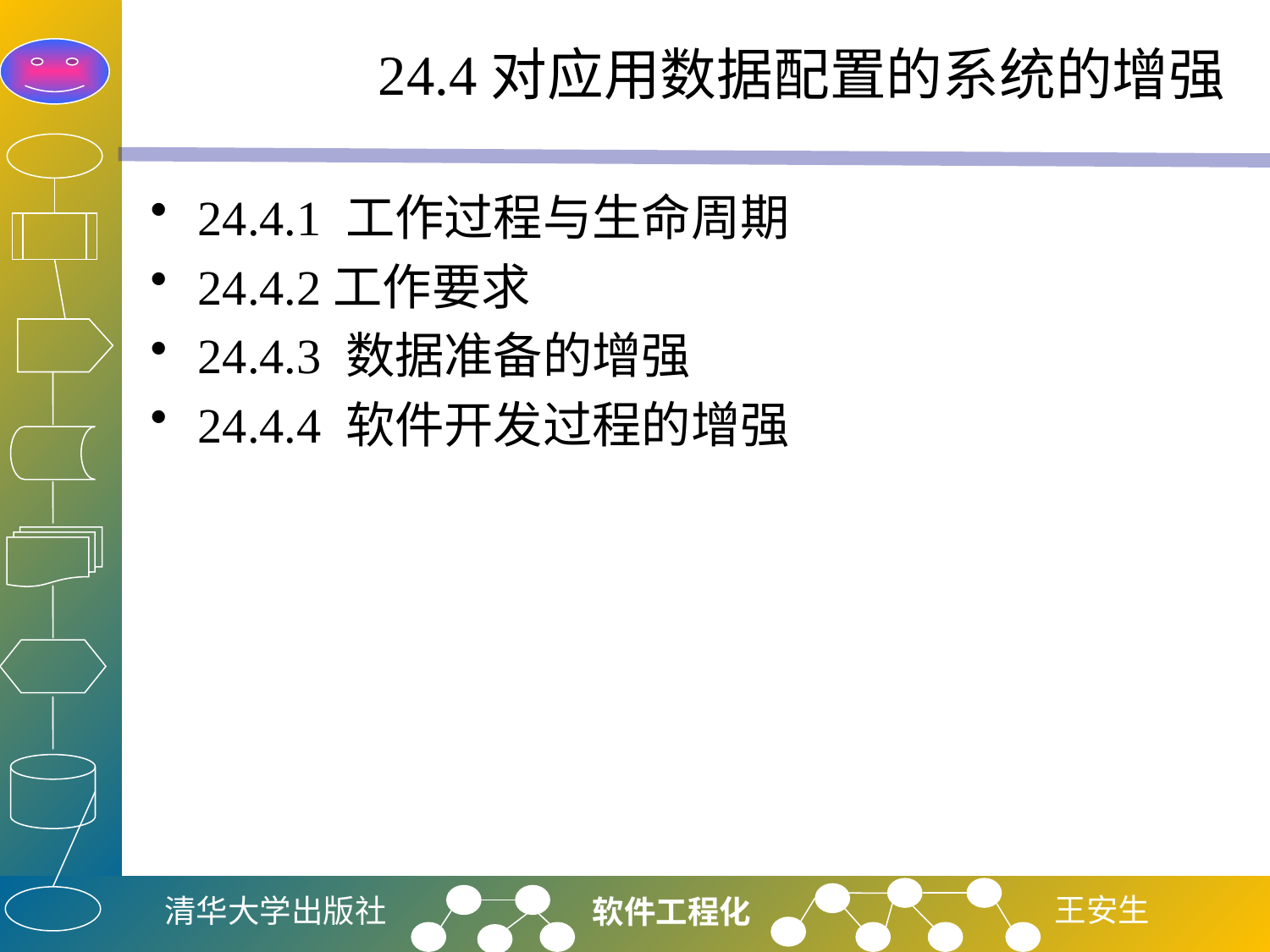

# 24.4对应用数据配置的系统的增强
24.4.1 工作过程与生命周期
24.4.2工作要求
24.4.3 数据准备的增强
24.4.4 软件开发过程的增强